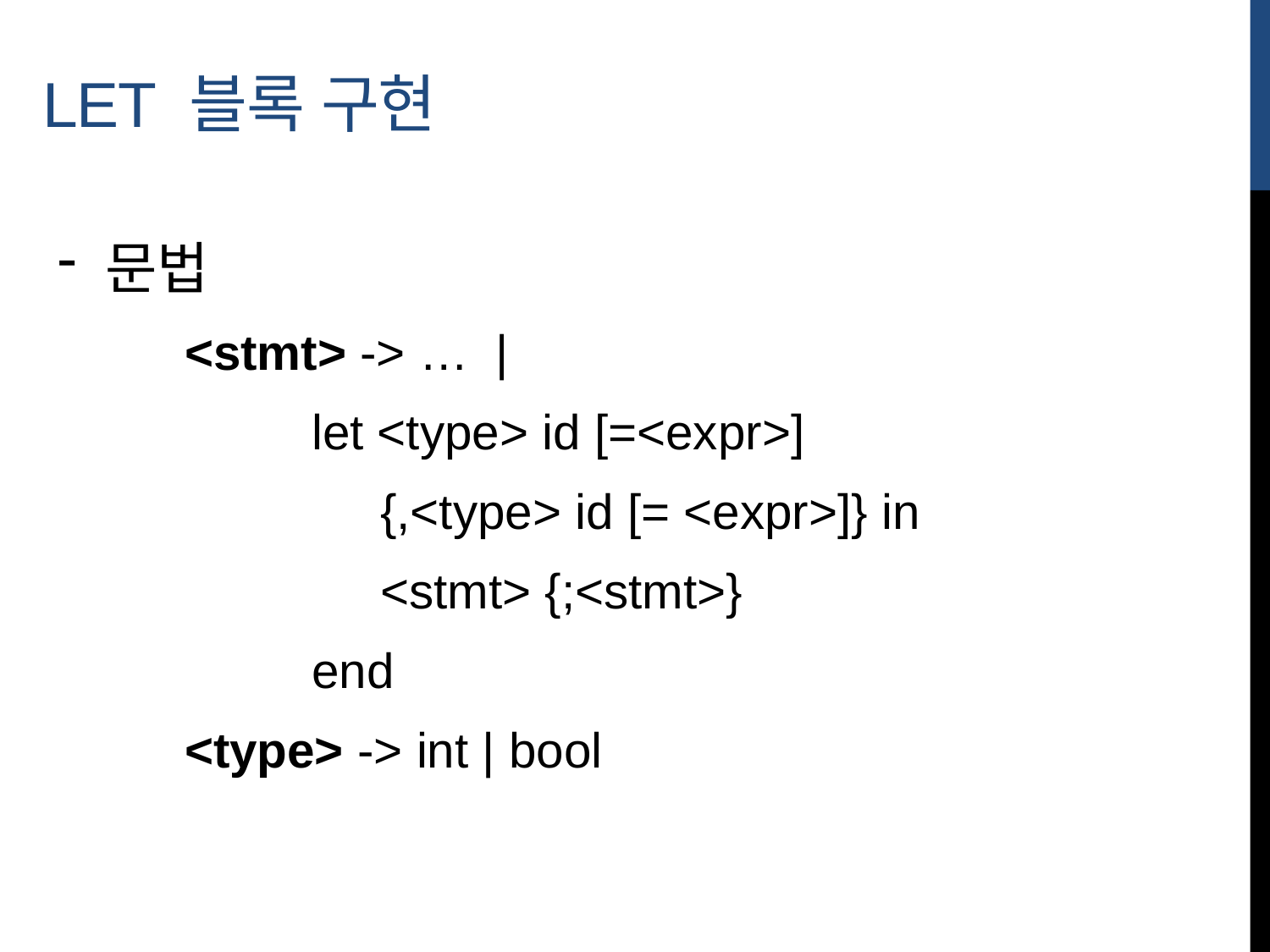

# Let 블록 구현
문법
	<stmt> -> …  |
 		let <type> id [=<expr>]
		     {,<type> id [= <expr>]} in
		     <stmt> {;<stmt>}
		end
	<type> -> int | bool